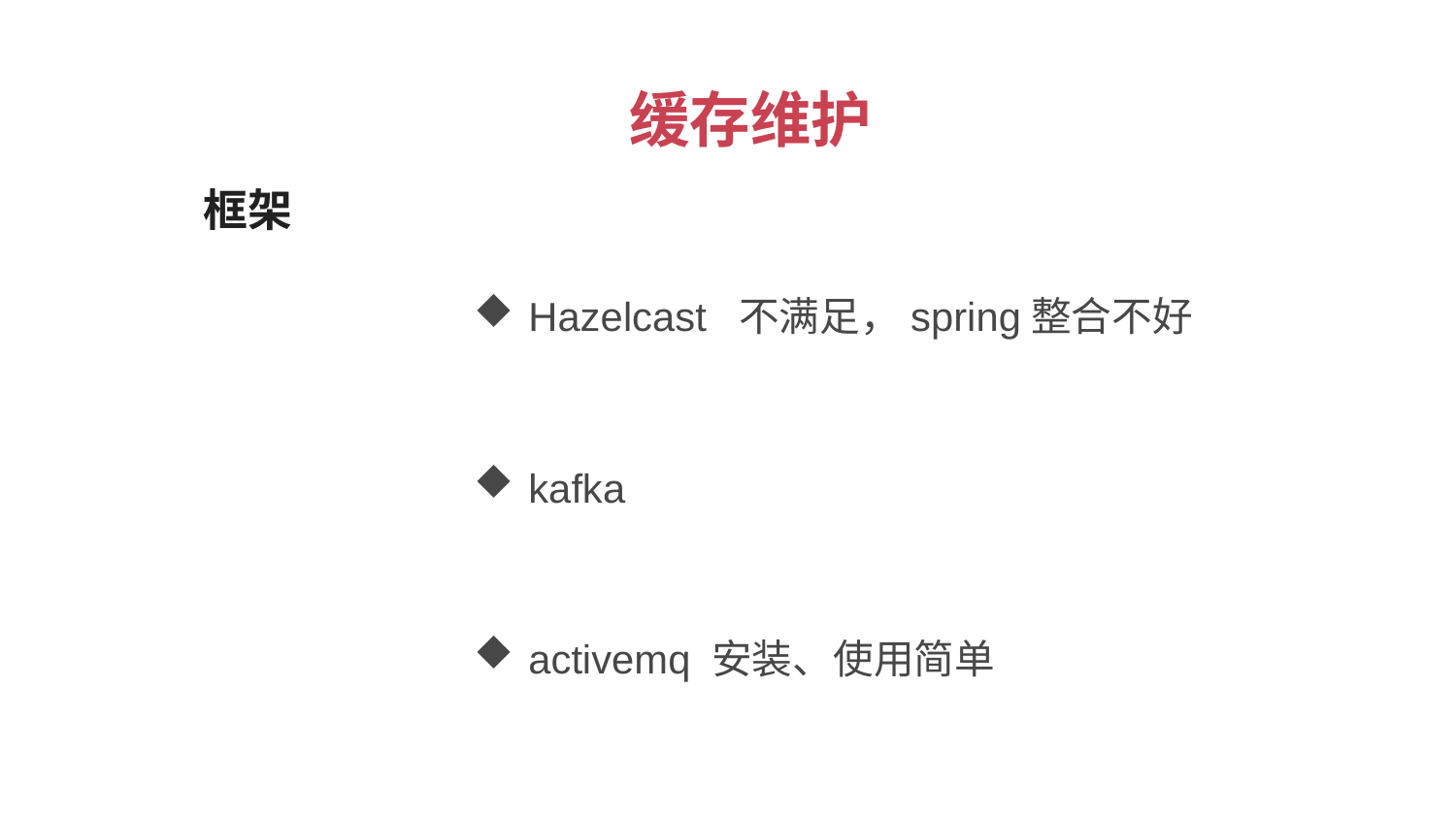

缓存维护
框架
Hazelcast  不满足，spring整合不好
kafka
activemq 安装、使用简单